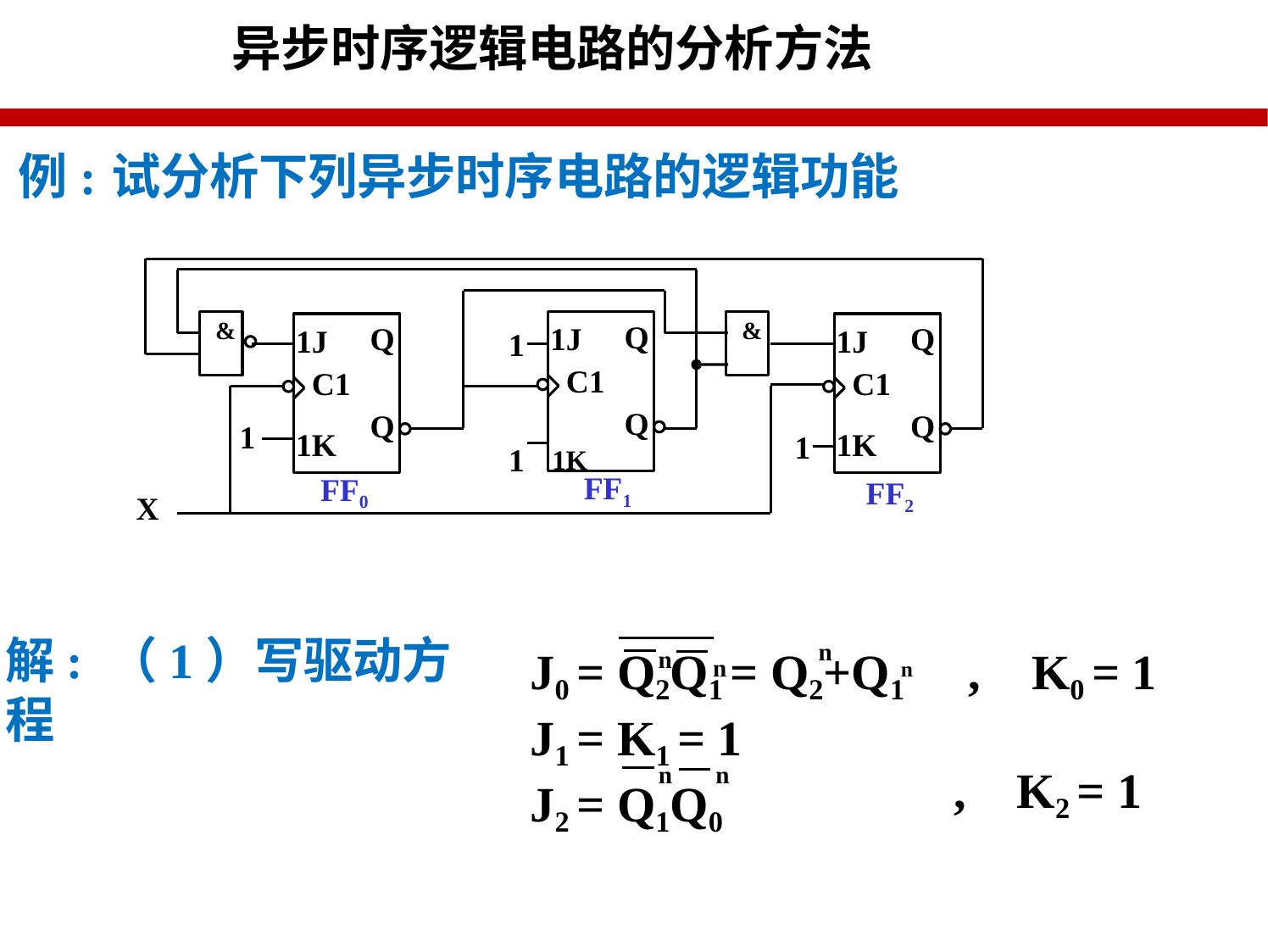

# 异步时序逻辑电路的分析方法
例:	试分析下列异步时序电路的逻辑功能

&
&
Q
Q
1J
Q
1J
C1
1J
C1
1K
1

C1

Q
Q
Q
1

1	1K
1K
1

FF1
FF0
FF2
X

解: （1）写驱动方程
n

J0 = Q2Q1 = Q2+Q1  J1 = K1 = 1
J2 = Q1Q0
,	K0 = 1
n	n
n

,	K2 = 1
n	n